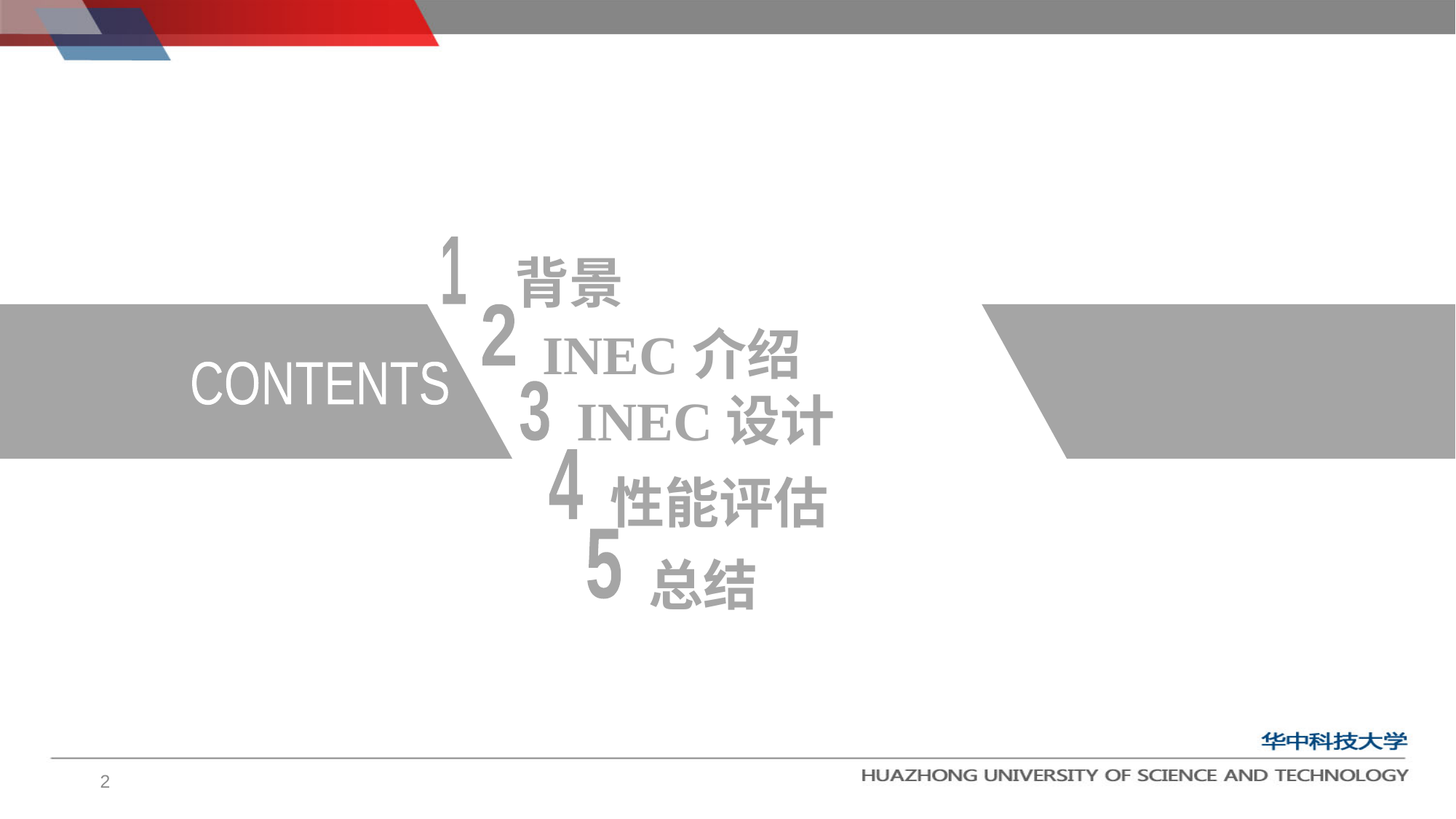

背景
1
INEC介绍

2

CONTENTS
INEC设计
3
4
性能评估
5
总结
2